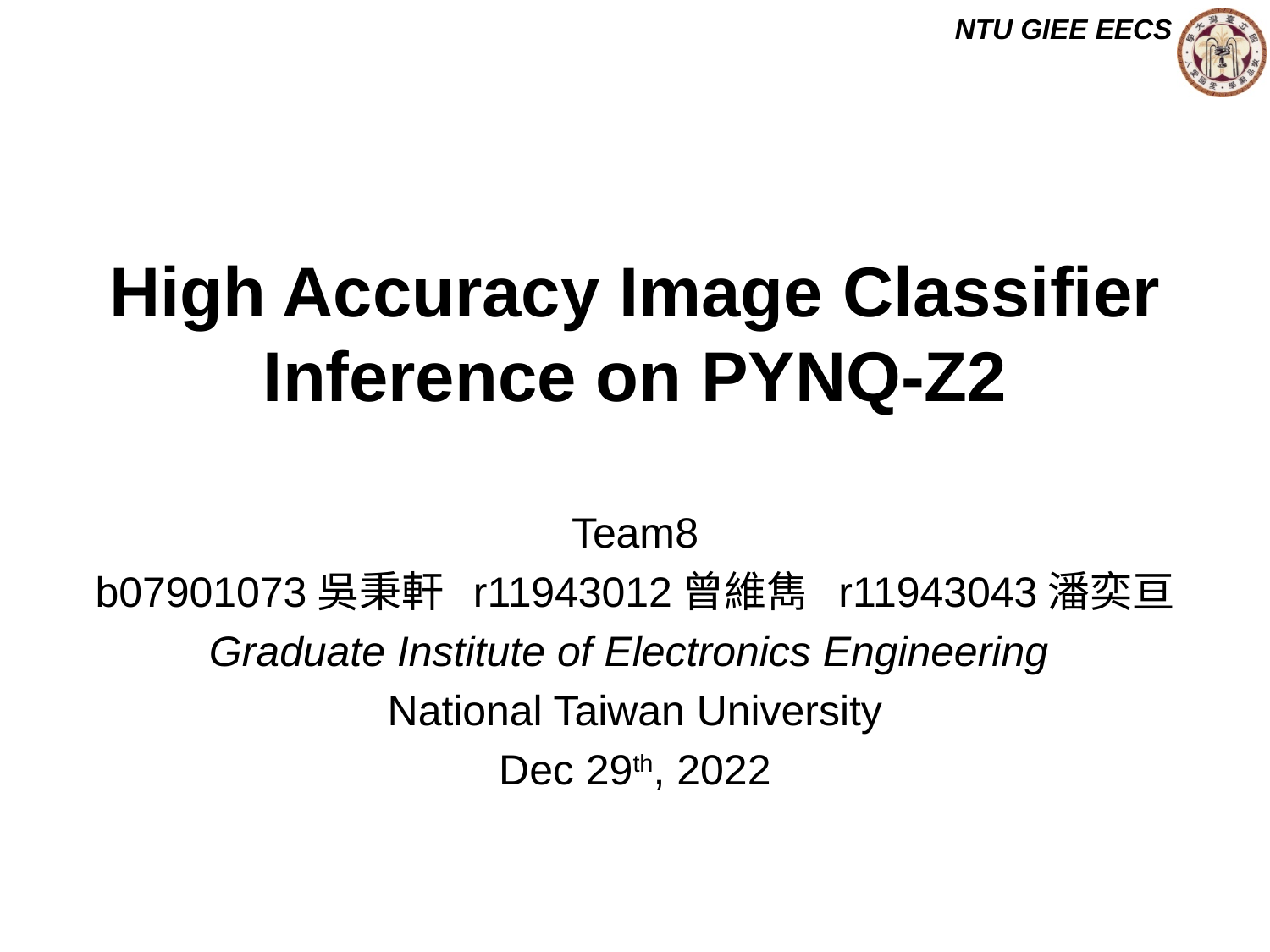

# High Accuracy Image Classifier Inference on PYNQ-Z2
Team8
b07901073吳秉軒  r11943012曾維雋  r11943043潘奕亘
Graduate Institute of Electronics Engineering
National Taiwan University
Dec 29th, 2022